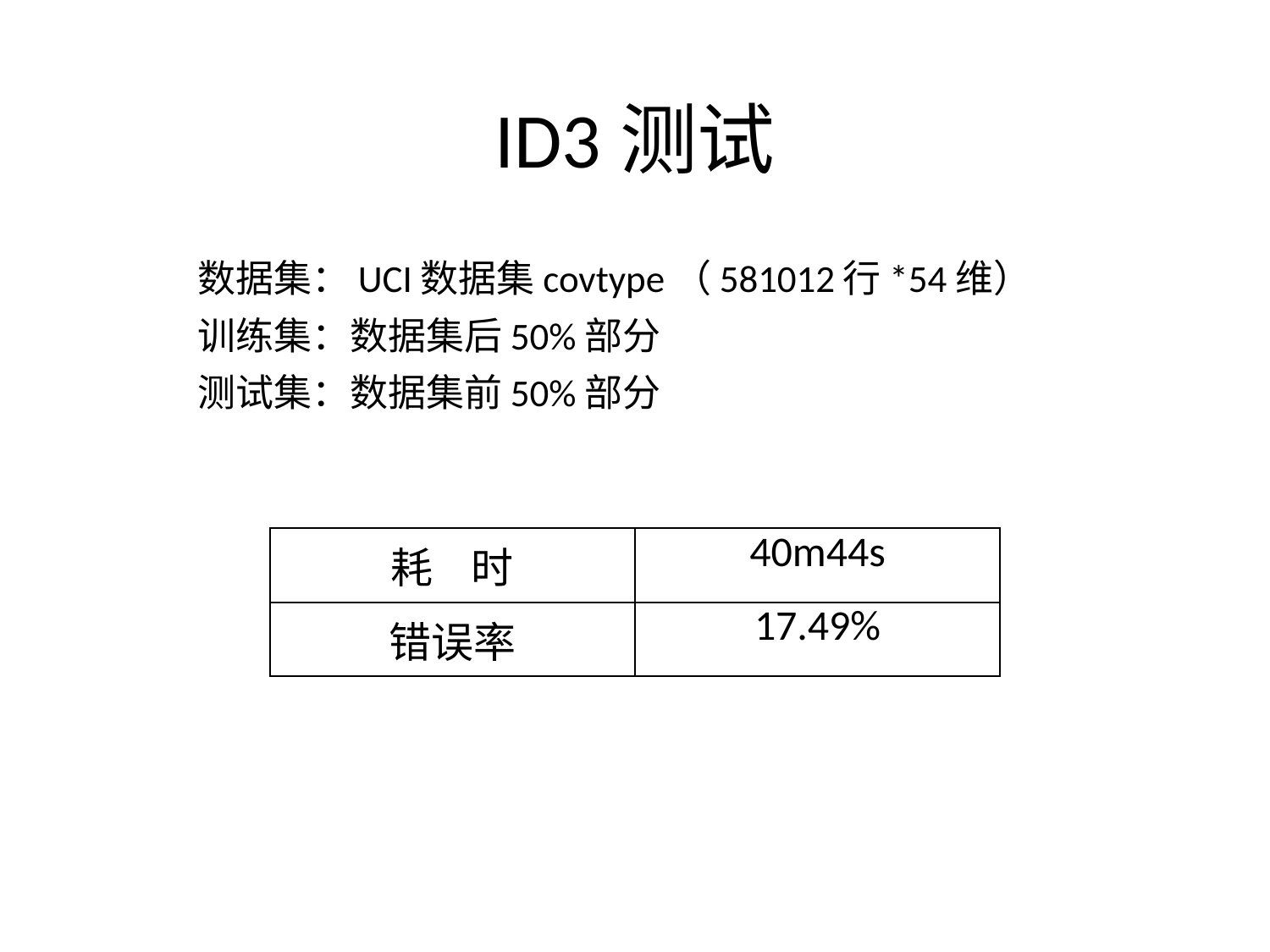

# ID3测试
数据集：UCI数据集covtype（581012行*54维）
训练集：数据集后50%部分
测试集：数据集前50%部分
| 耗 时 | 40m44s |
| --- | --- |
| 错误率 | 17.49% |